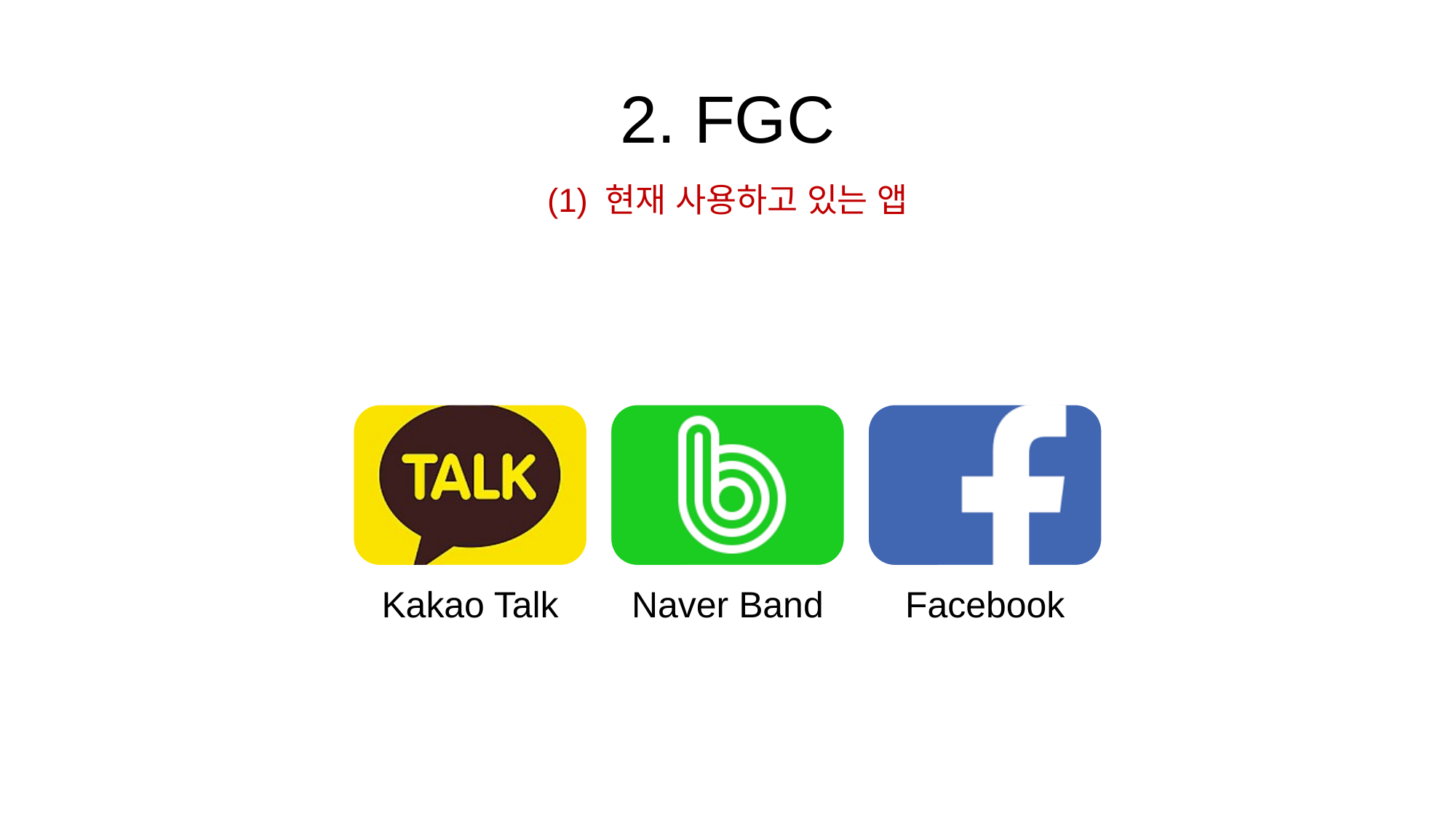

# 2. FGC
(1) 현재 사용하고 있는 앱
Kakao Talk
Naver Band
Facebook